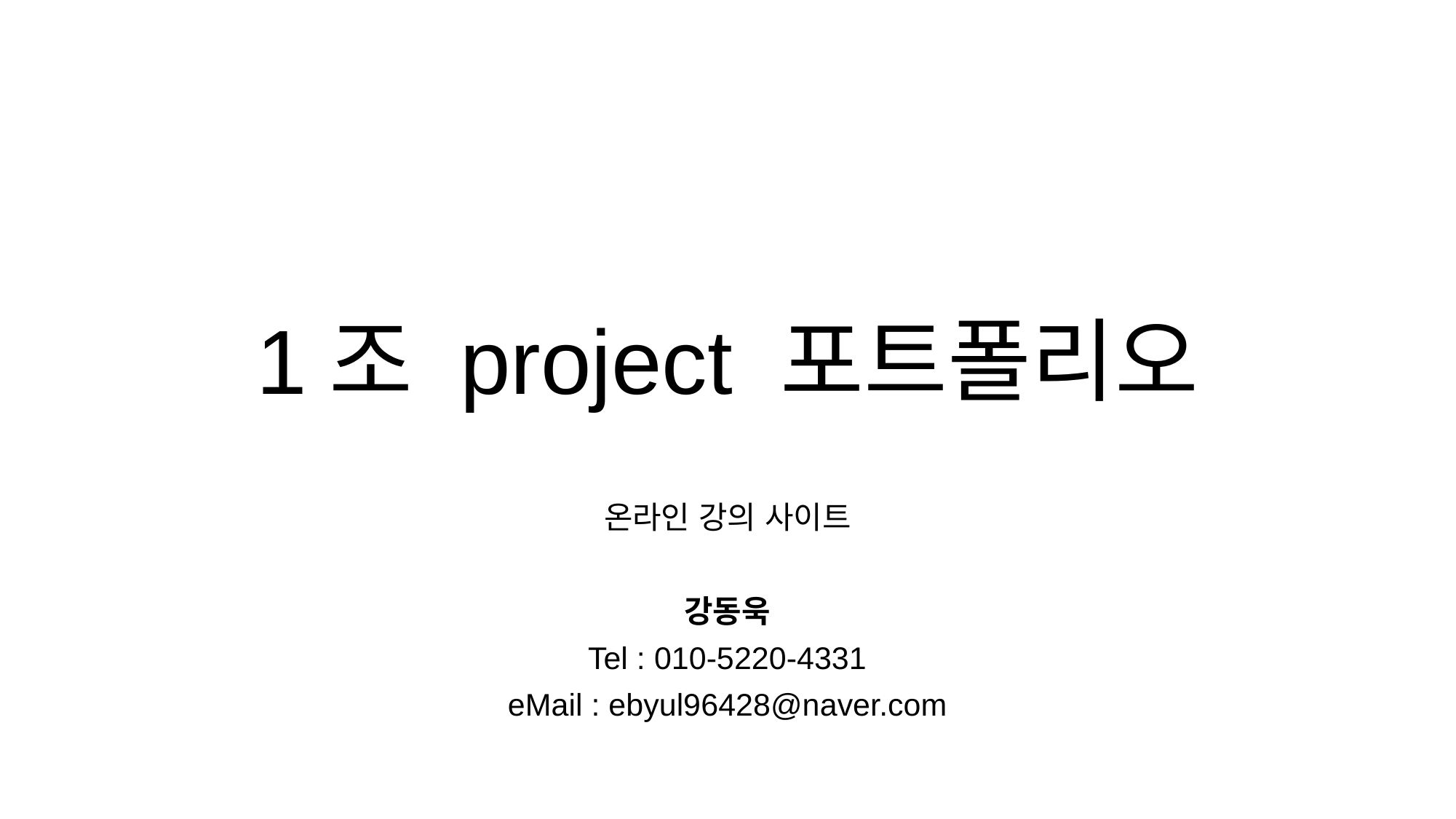

# 1조 project 포트폴리오
온라인 강의 사이트

강동욱
Tel : 010-5220-4331
eMail : ebyul96428@naver.com